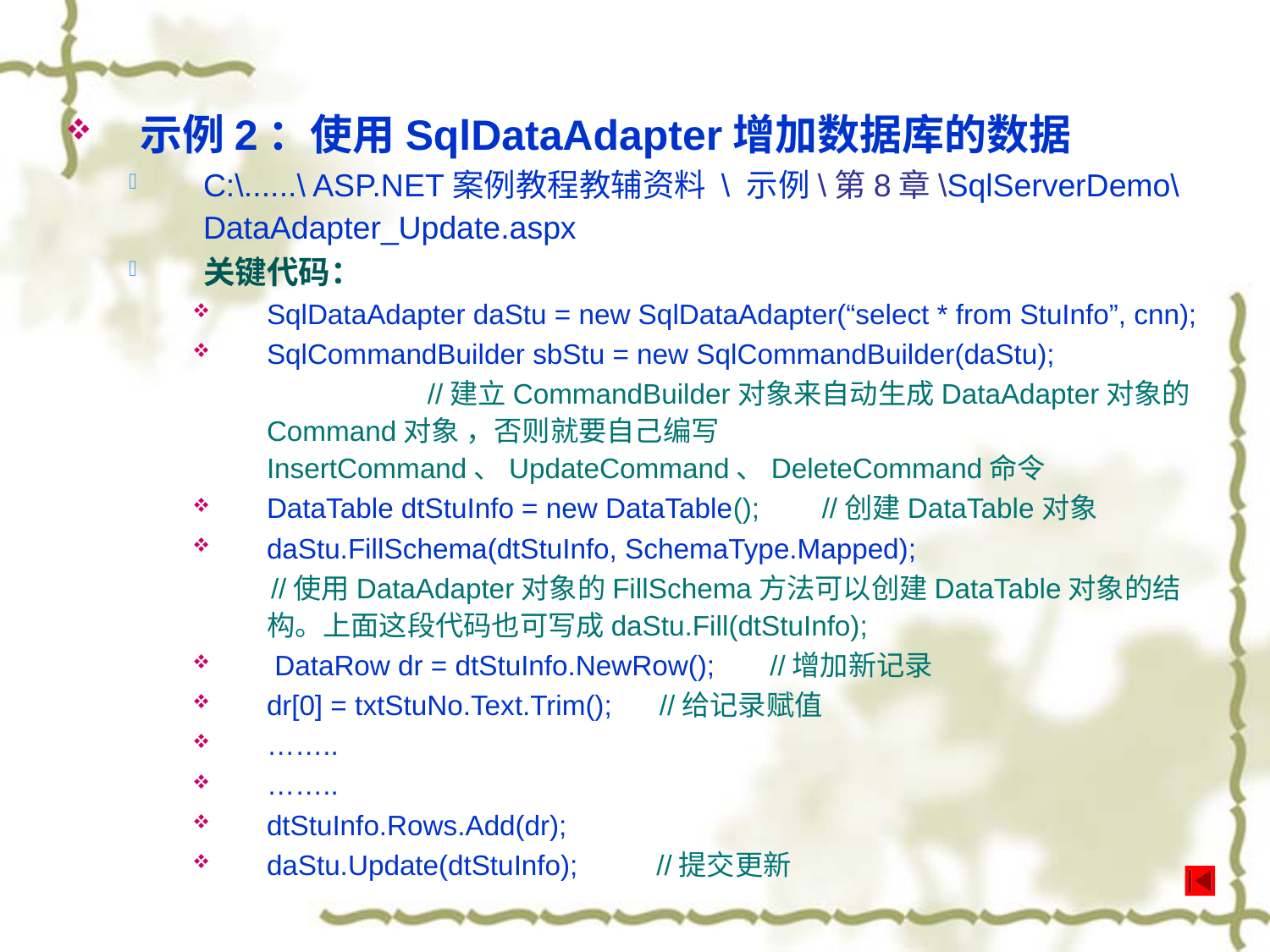

示例2：使用SqlDataAdapter增加数据库的数据
C:\......\ ASP.NET案例教程教辅资料 \ 示例\第8章\SqlServerDemo\DataAdapter_Update.aspx
关键代码：
SqlDataAdapter daStu = new SqlDataAdapter(“select * from StuInfo”, cnn);
SqlCommandBuilder sbStu = new SqlCommandBuilder(daStu);
                              //建立CommandBuilder对象来自动生成DataAdapter对象的Command对象 ，否则就要自己编写InsertCommand、UpdateCommand、DeleteCommand命令
DataTable dtStuInfo = new DataTable();        //创建DataTable对象
daStu.FillSchema(dtStuInfo, SchemaType.Mapped);
          //使用DataAdapter对象的FillSchema方法可以创建DataTable对象的结构。上面这段代码也可写成daStu.Fill(dtStuInfo);
 DataRow dr = dtStuInfo.NewRow();       //增加新记录
dr[0] = txtStuNo.Text.Trim();      //给记录赋值
……..
……..
dtStuInfo.Rows.Add(dr);
daStu.Update(dtStuInfo);          //提交更新